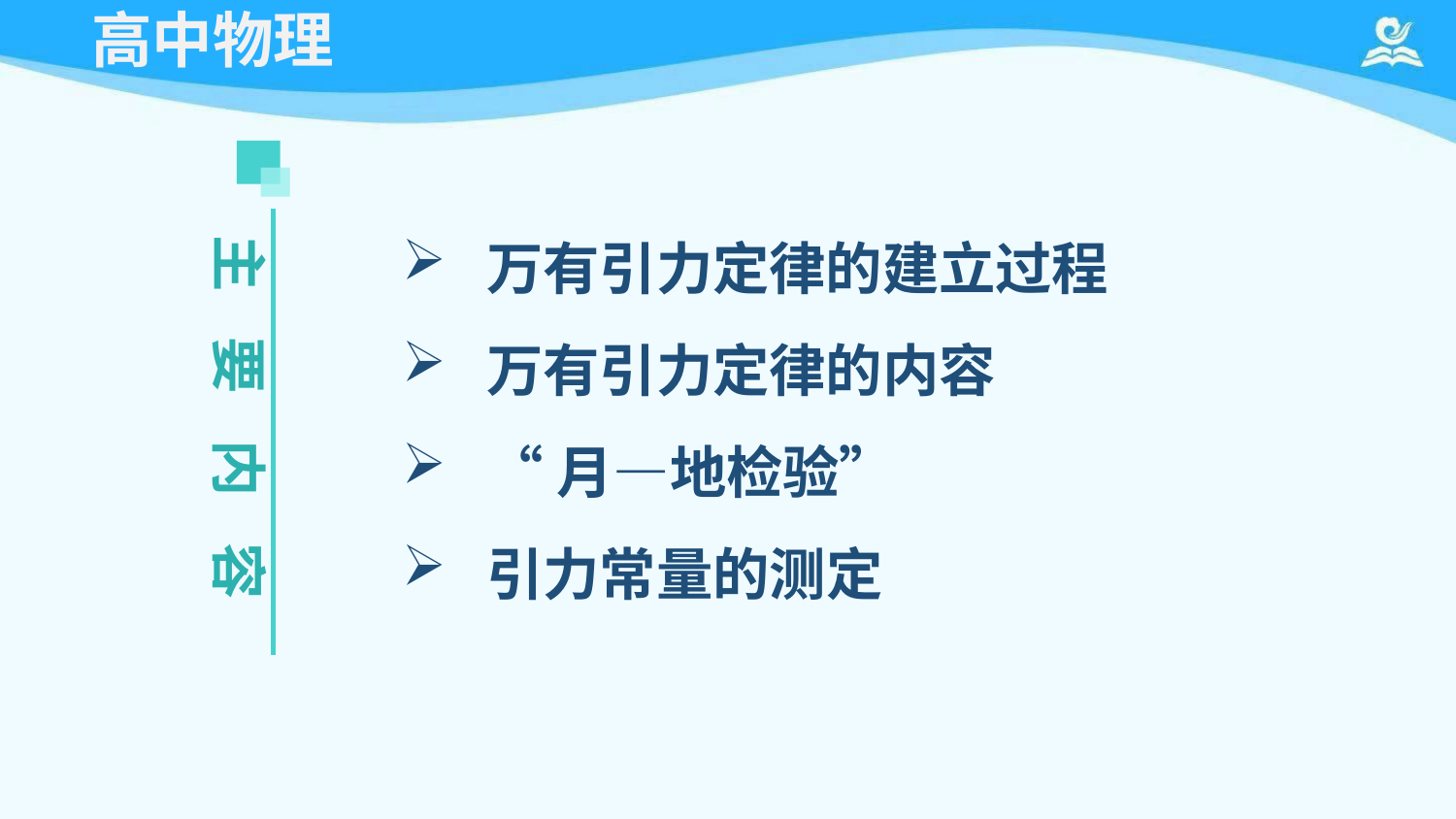

# 高中物理

万有引力定律的建立过程
万有引力定律的内容
“月—地检验”
引力常量的测定

主
要
内
容